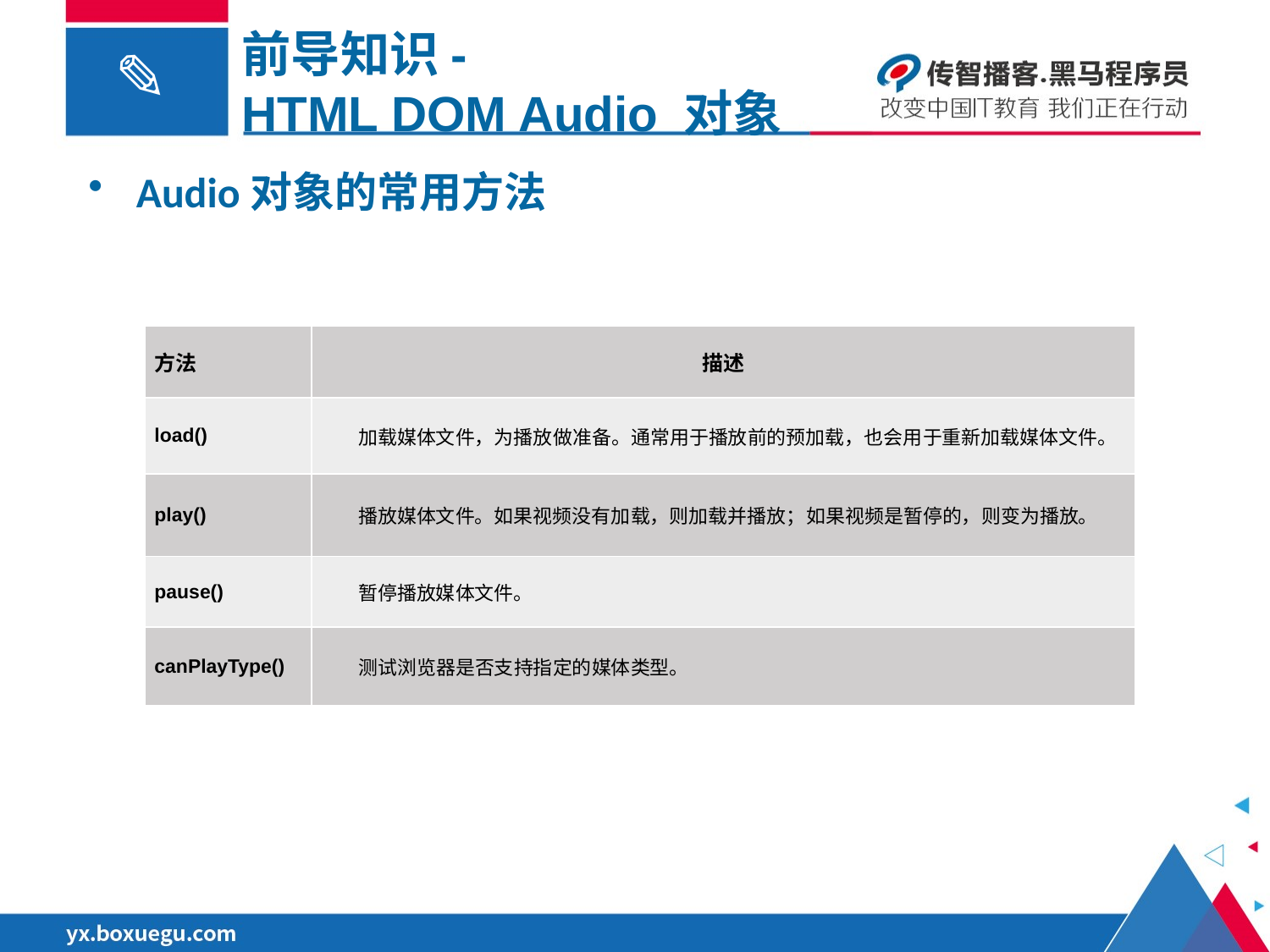

前导知识-
HTML DOM Audio 对象
Audio对象的常用方法
| 方法 | 描述 |
| --- | --- |
| load() | 加载媒体文件，为播放做准备。通常用于播放前的预加载，也会用于重新加载媒体文件。 |
| play() | 播放媒体文件。如果视频没有加载，则加载并播放；如果视频是暂停的，则变为播放。 |
| pause() | 暂停播放媒体文件。 |
| canPlayType() | 测试浏览器是否支持指定的媒体类型。 |